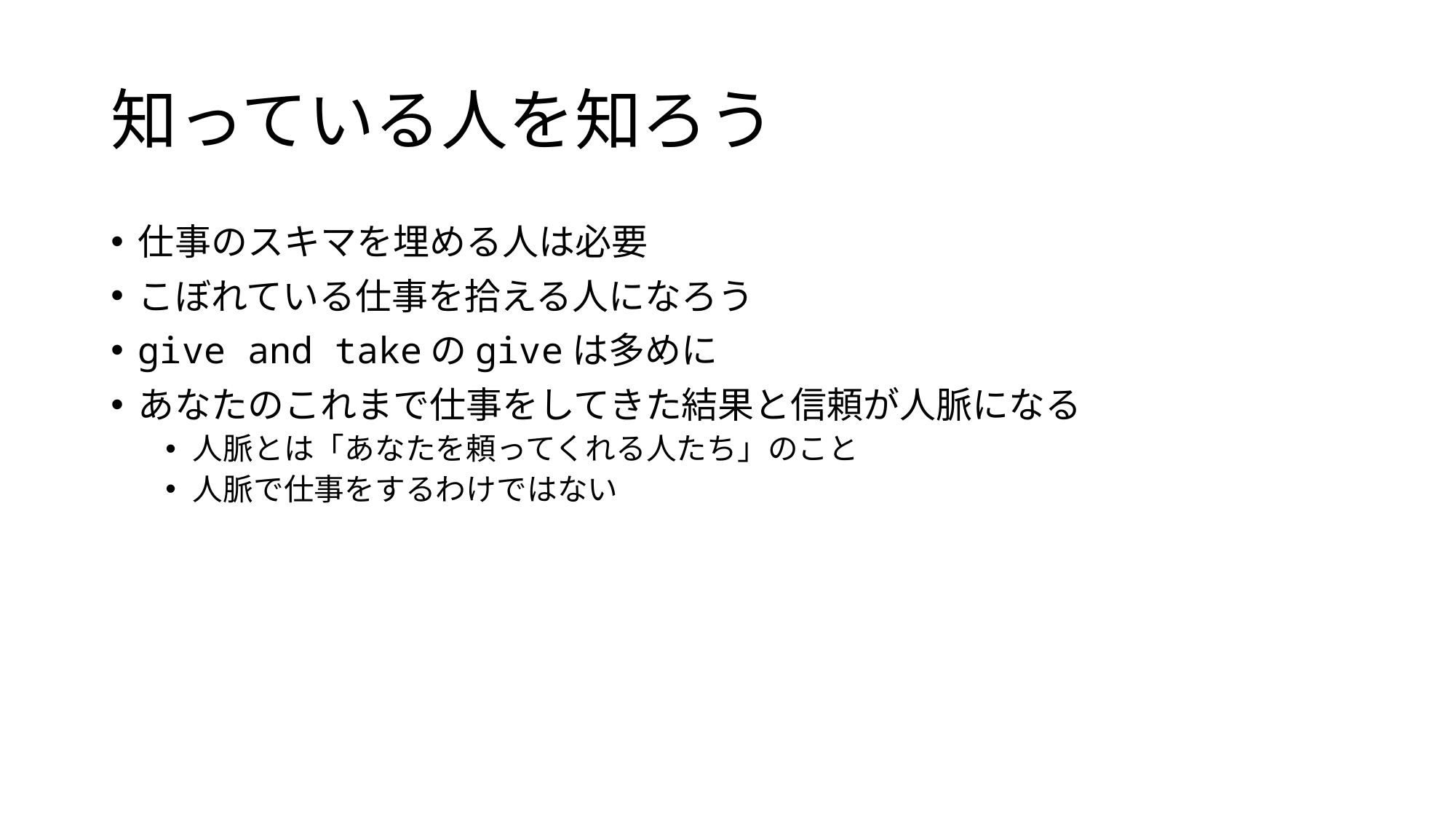

# 知っている人を知ろう
仕事のスキマを埋める人は必要
こぼれている仕事を拾える人になろう
give and takeのgiveは多めに
あなたのこれまで仕事をしてきた結果と信頼が人脈になる
人脈とは「あなたを頼ってくれる人たち」のこと
人脈で仕事をするわけではない